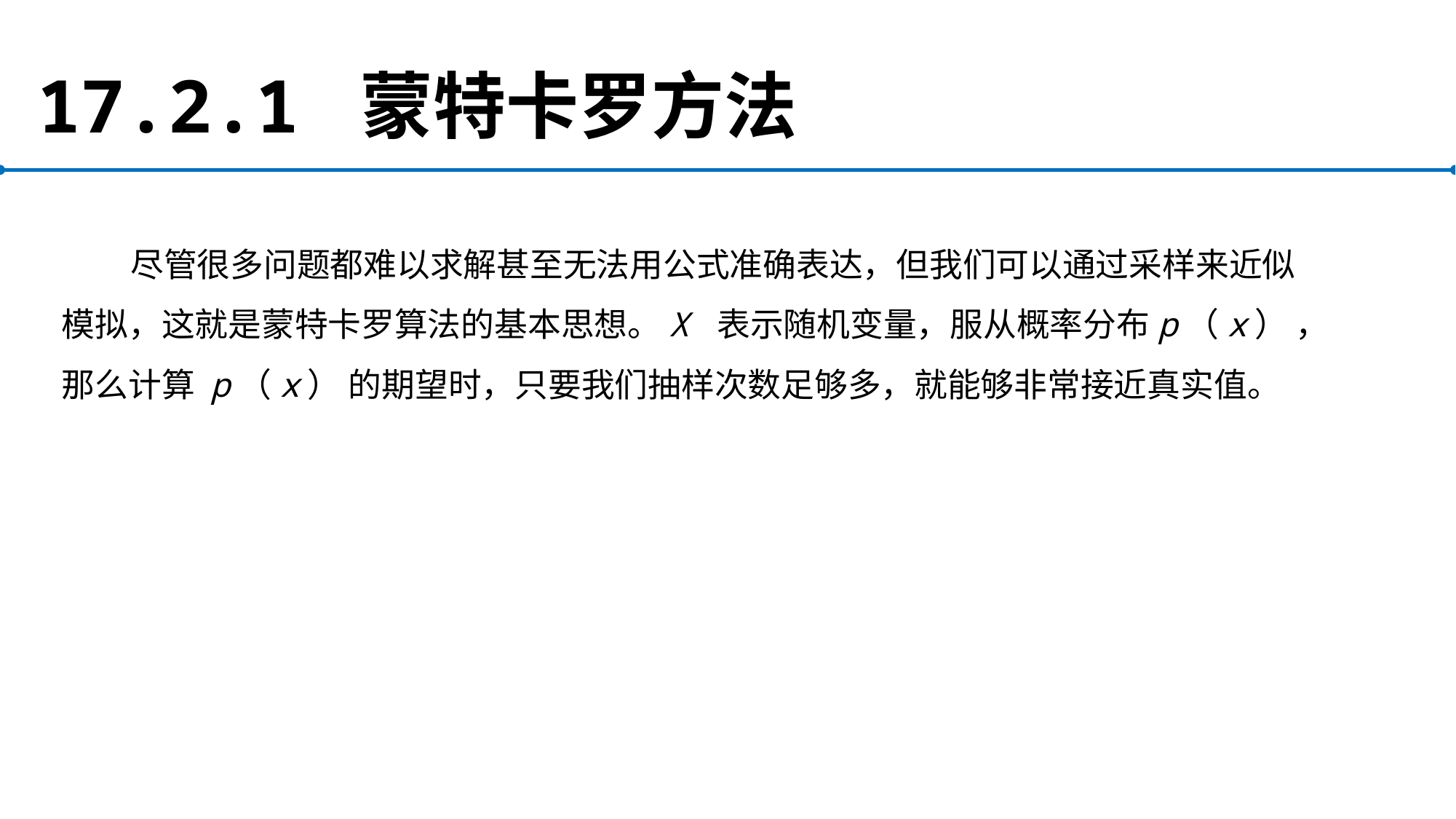

# 17.2.1 蒙特卡罗方法
尽管很多问题都难以求解甚至无法用公式准确表达，但我们可以通过采样来近似模拟，这就是蒙特卡罗算法的基本思想。X 表示随机变量，服从概率分布p（x） ，那么计算 p（x） 的期望时，只要我们抽样次数足够多，就能够非常接近真实值。